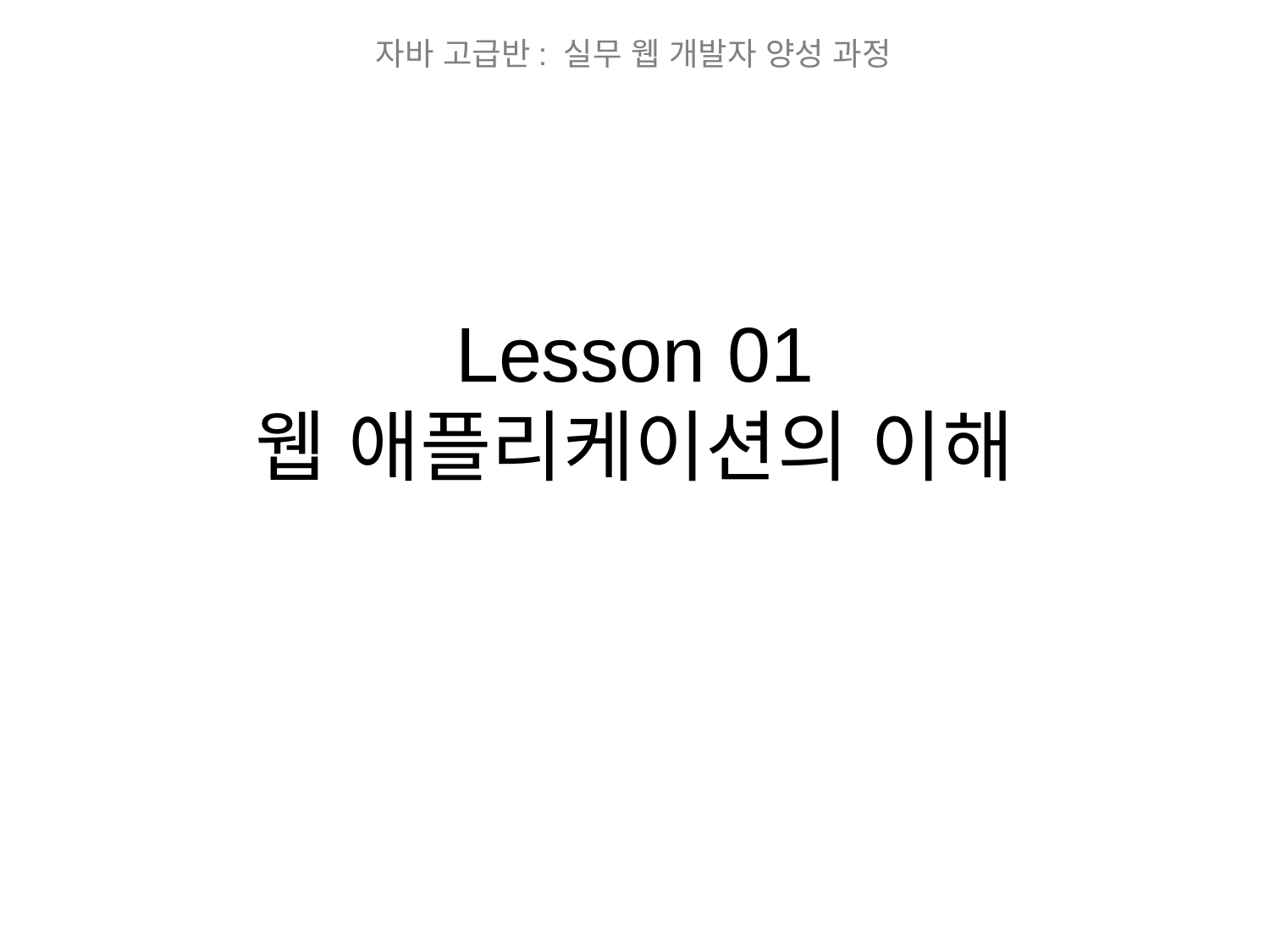

자바 고급반: 실무 웹 개발자 양성 과정
# Lesson 01 웹 애플리케이션의 이해